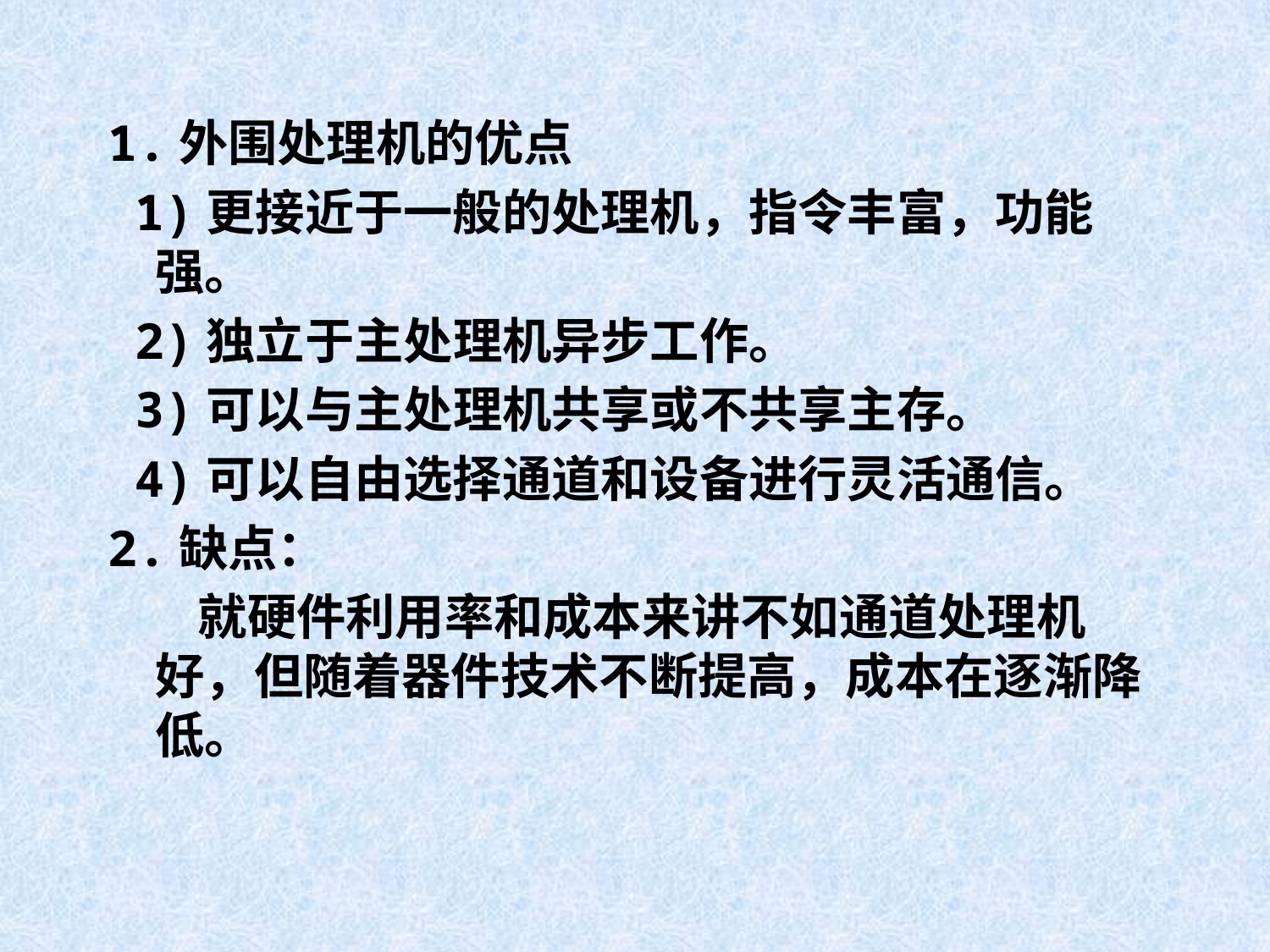

1.外围处理机的优点
  1)更接近于一般的处理机，指令丰富，功能强。
  2)独立于主处理机异步工作。
  3)可以与主处理机共享或不共享主存。
  4)可以自由选择通道和设备进行灵活通信。
2.缺点：
       就硬件利用率和成本来讲不如通道处理机好，但随着器件技术不断提高，成本在逐渐降低。